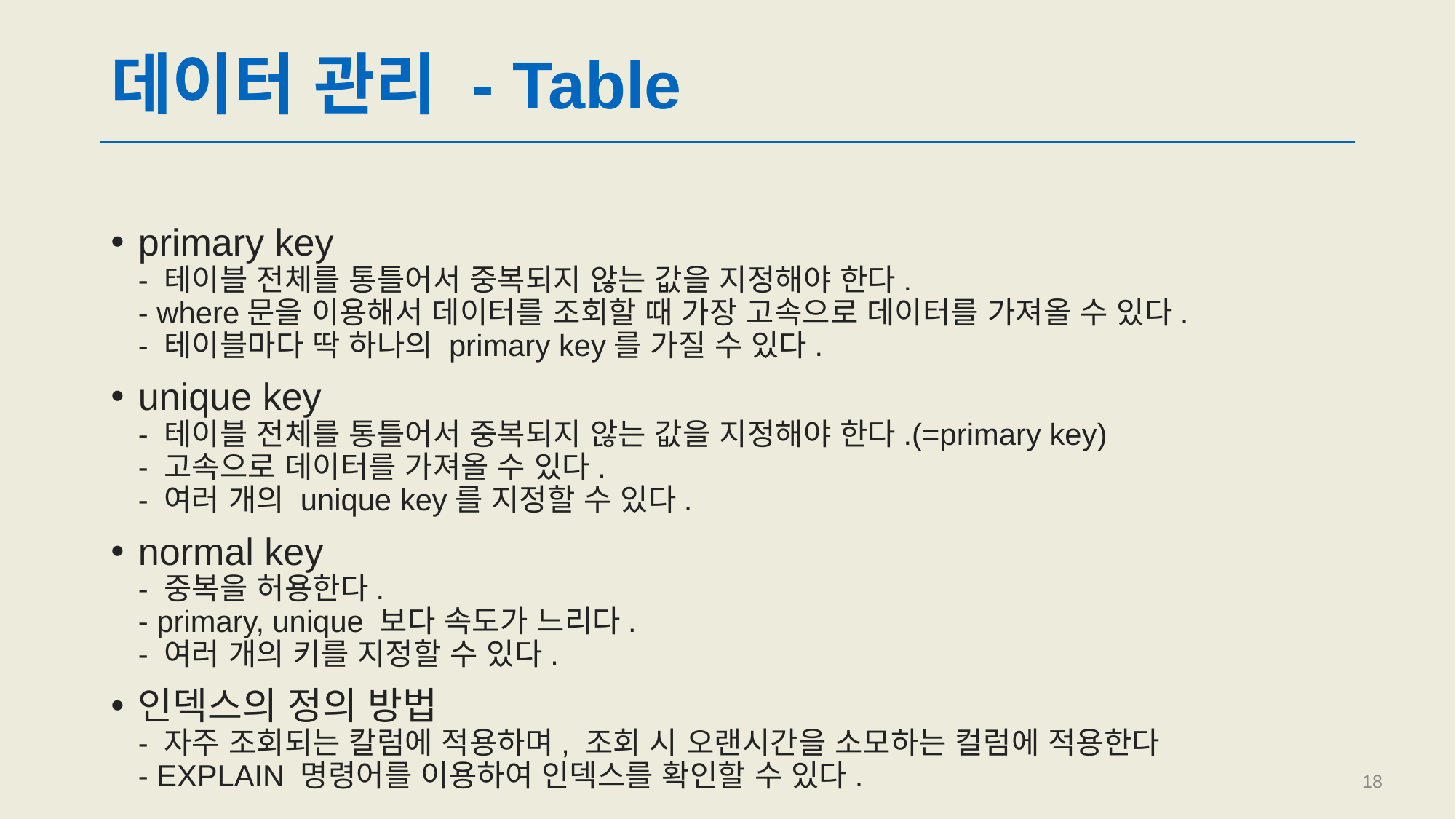

# 데이터 관리 - Table
primary key
- 테이블 전체를 통틀어서 중복되지 않는 값을 지정해야 한다.
- where문을 이용해서 데이터를 조회할 때 가장 고속으로 데이터를 가져올 수 있다.
- 테이블마다 딱 하나의 primary key를 가질 수 있다.
unique key
- 테이블 전체를 통틀어서 중복되지 않는 값을 지정해야 한다.(=primary key)
- 고속으로 데이터를 가져올 수 있다.
- 여러 개의 unique key를 지정할 수 있다.
normal key
- 중복을 허용한다.
- primary, unique 보다 속도가 느리다.
- 여러 개의 키를 지정할 수 있다.
인덱스의 정의 방법
- 자주 조회되는 칼럼에 적용하며, 조회 시 오랜시간을 소모하는 컬럼에 적용한다
- EXPLAIN 명령어를 이용하여 인덱스를 확인할 수 있다.

18